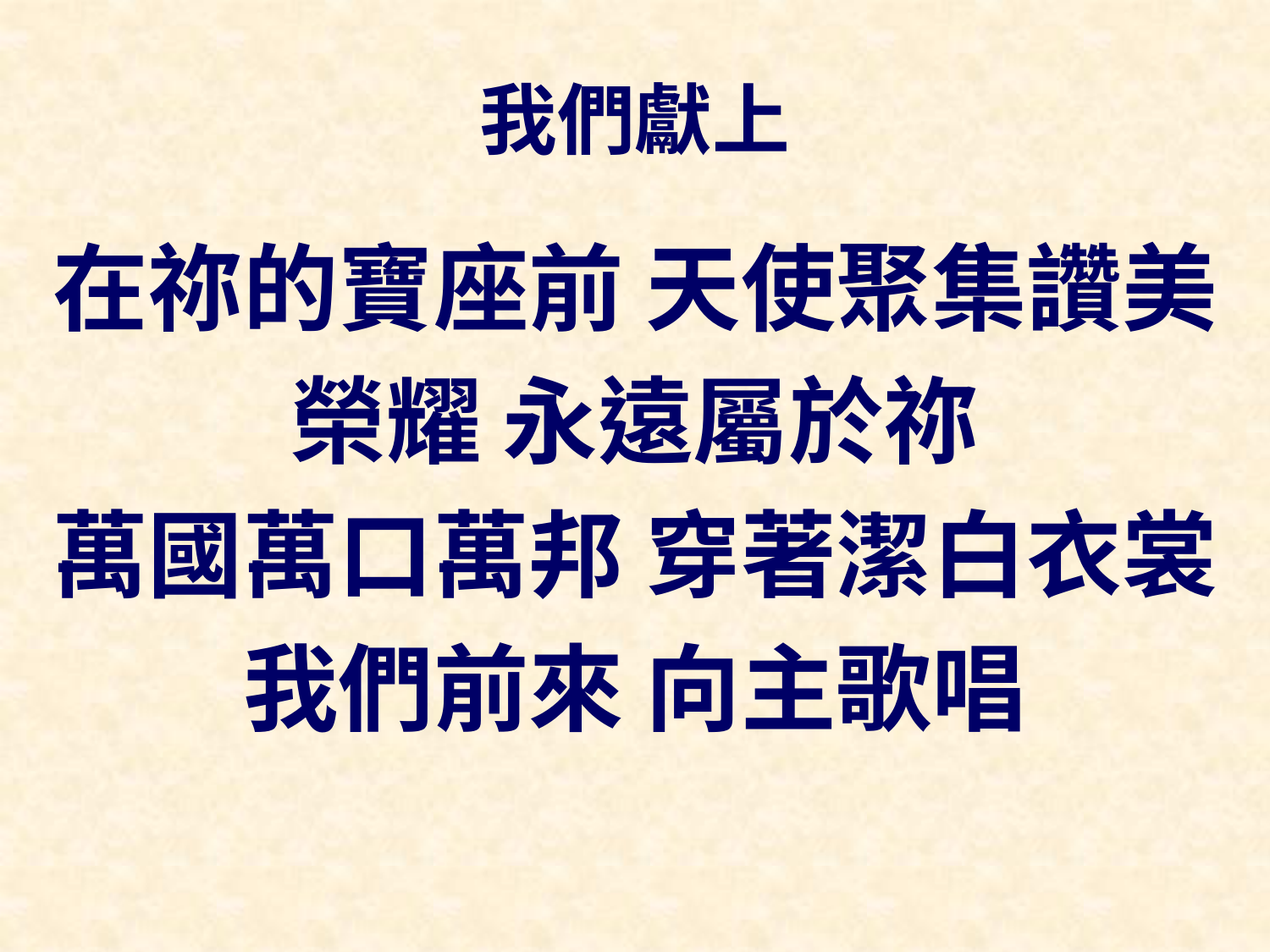

# 我們獻上
在祢的寶座前 天使聚集讚美
榮耀 永遠屬於祢
萬國萬口萬邦 穿著潔白衣裳
我們前來 向主歌唱